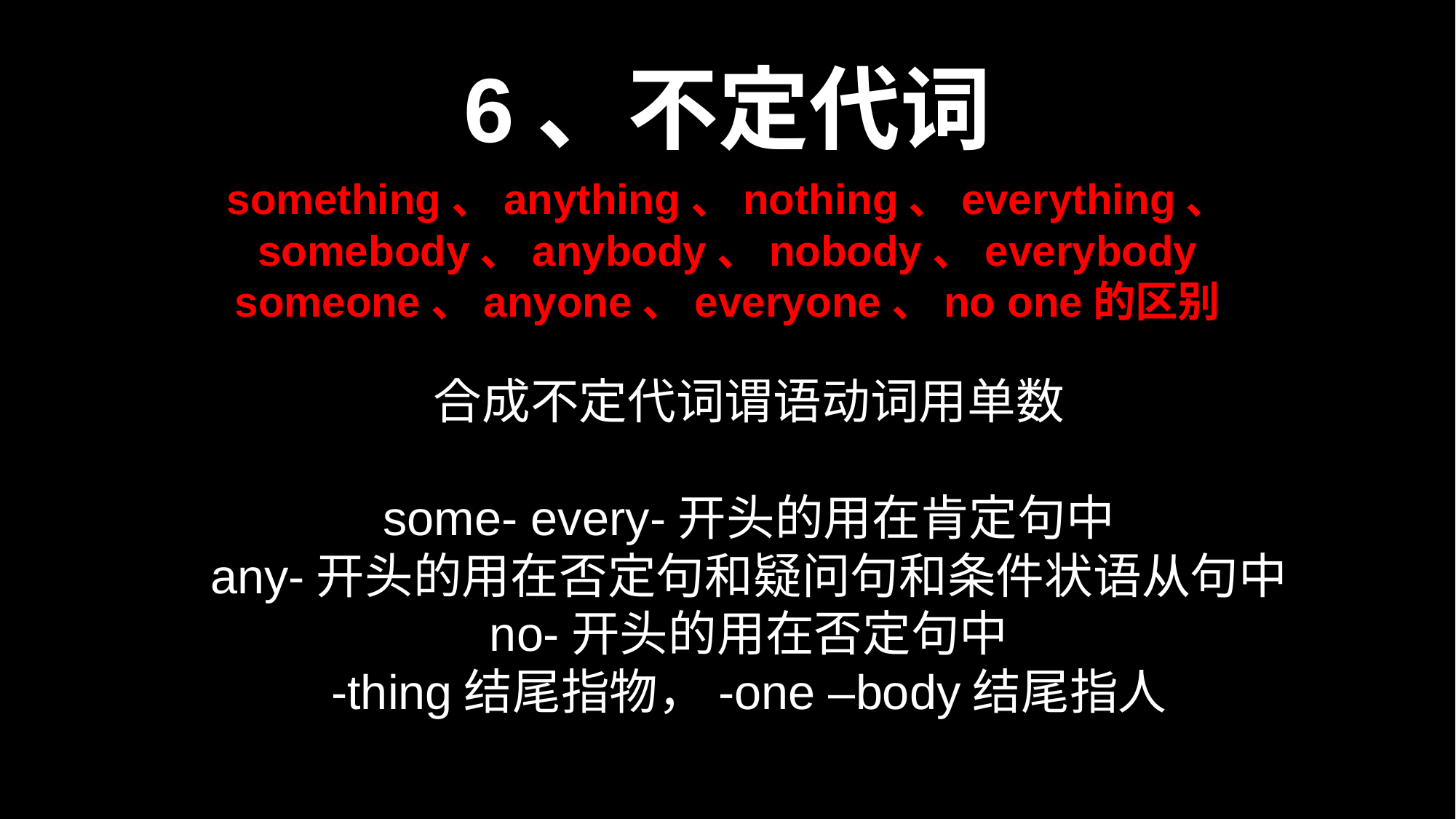

6、不定代词
something、anything、nothing、everything、
somebody、anybody、nobody、everybody
someone、anyone、everyone、no one的区别
合成不定代词谓语动词用单数

some- every-开头的用在肯定句中
any-开头的用在否定句和疑问句和条件状语从句中
no-开头的用在否定句中
-thing结尾指物，-one –body结尾指人